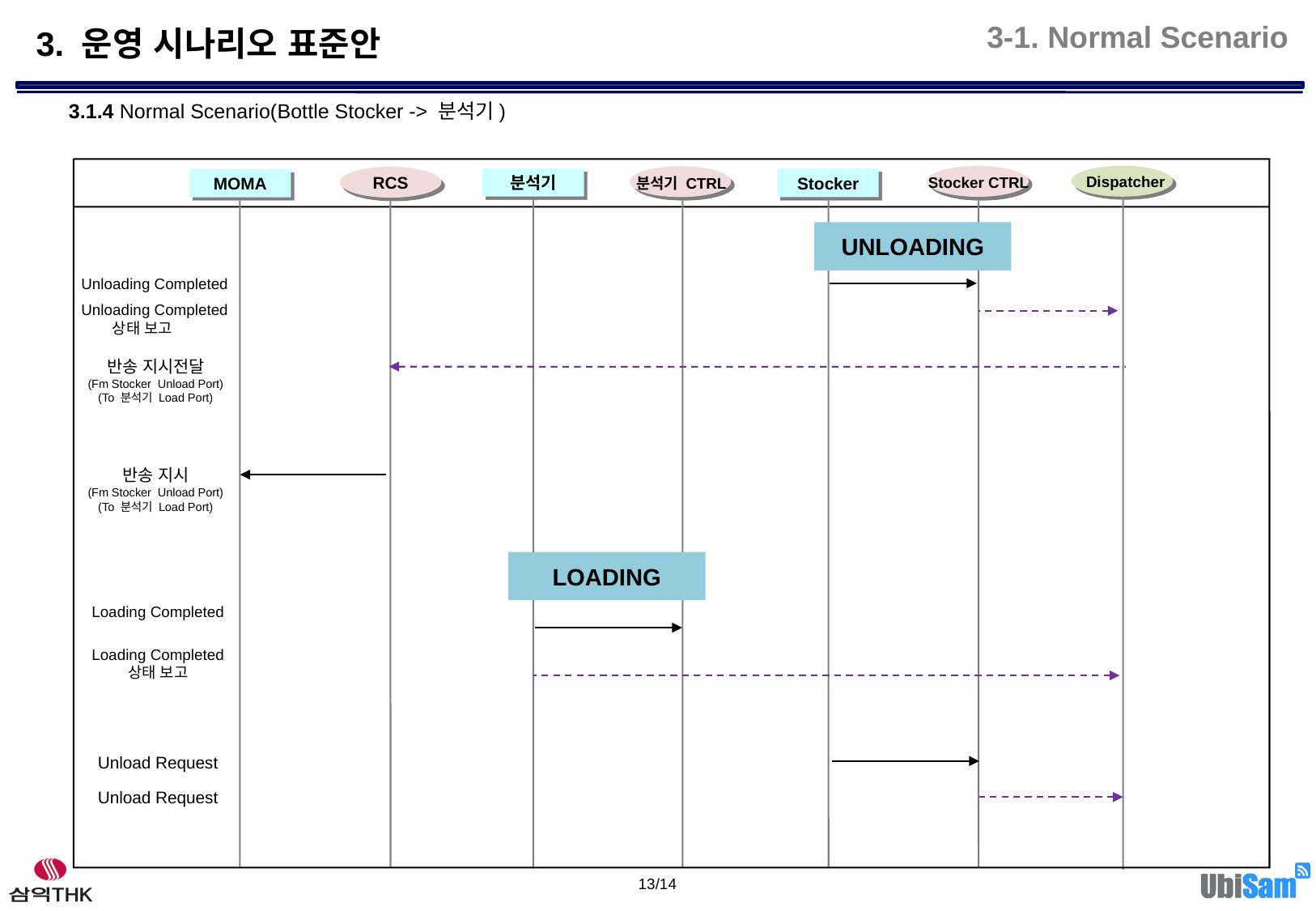

3-1. Normal Scenario
3. 운영 시나리오 표준안

3.1.4 Normal Scenario(Bottle Stocker -> 분석기)

Dispatcher

Stocker CTRL

분석기 CTRL
RCS
분석기
Stocker
MOMA

UNLOADING
Unloading Completed
Unloading Completed
        상태 보고
반송 지시전달
(Fm Stocker  Unload Port)
(To 분석기 Load Port)
반송 지시
(Fm Stocker  Unload Port)
(To 분석기 Load Port)

LOADING
Loading Completed
Loading Completed
상태 보고
Unload Request
Unload Request